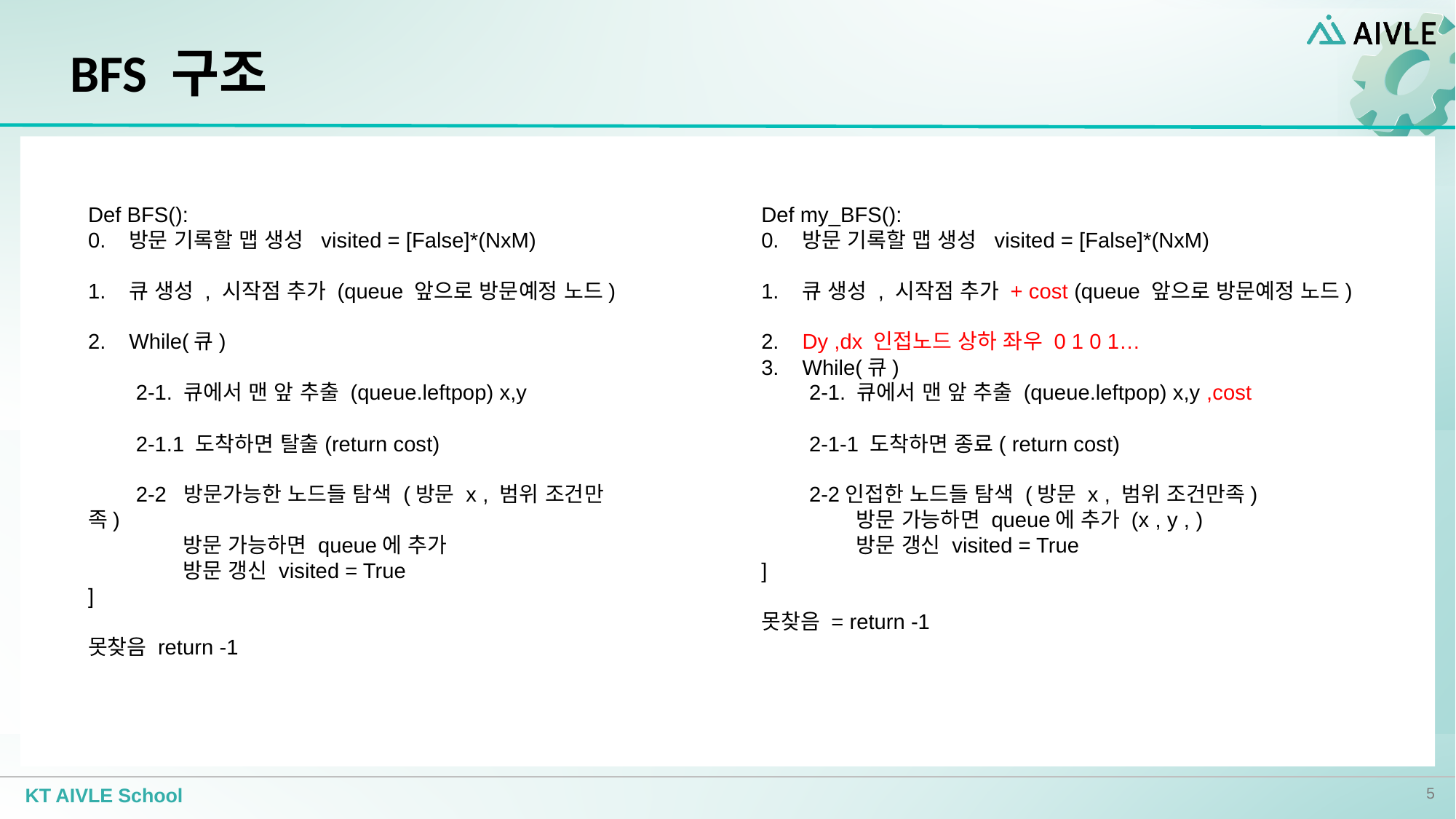

# BFS 구조
Def BFS():
0.   방문 기록할 맵 생성  visited = [False]*(NxM)

큐 생성 , 시작점 추가 (queue 앞으로 방문예정 노드)

While(큐)

        2-1. 큐에서 맨 앞 추출 (queue.leftpop) x,y

        2-1.1 도착하면 탈출(return cost)

        2-2  방문가능한 노드들 탐색 (방문 x , 범위 조건만족)
               방문 가능하면 queue에 추가
               방문 갱신 visited = True
]

못찾음 return -1
Def my_BFS():
0.   방문 기록할 맵 생성  visited = [False]*(NxM)

큐 생성 , 시작점 추가 + cost (queue 앞으로 방문예정 노드)

Dy ,dx 인접노드 상하 좌우 0 1 0 1…
While(큐)
        2-1. 큐에서 맨 앞 추출 (queue.leftpop) x,y ,cost

        2-1-1 도착하면 종료( return cost)

        2-2인접한 노드들 탐색 (방문 x , 범위 조건만족)
               방문 가능하면 queue에 추가 (x , y , )
               방문 갱신 visited = True
]

못찾음 = return -1